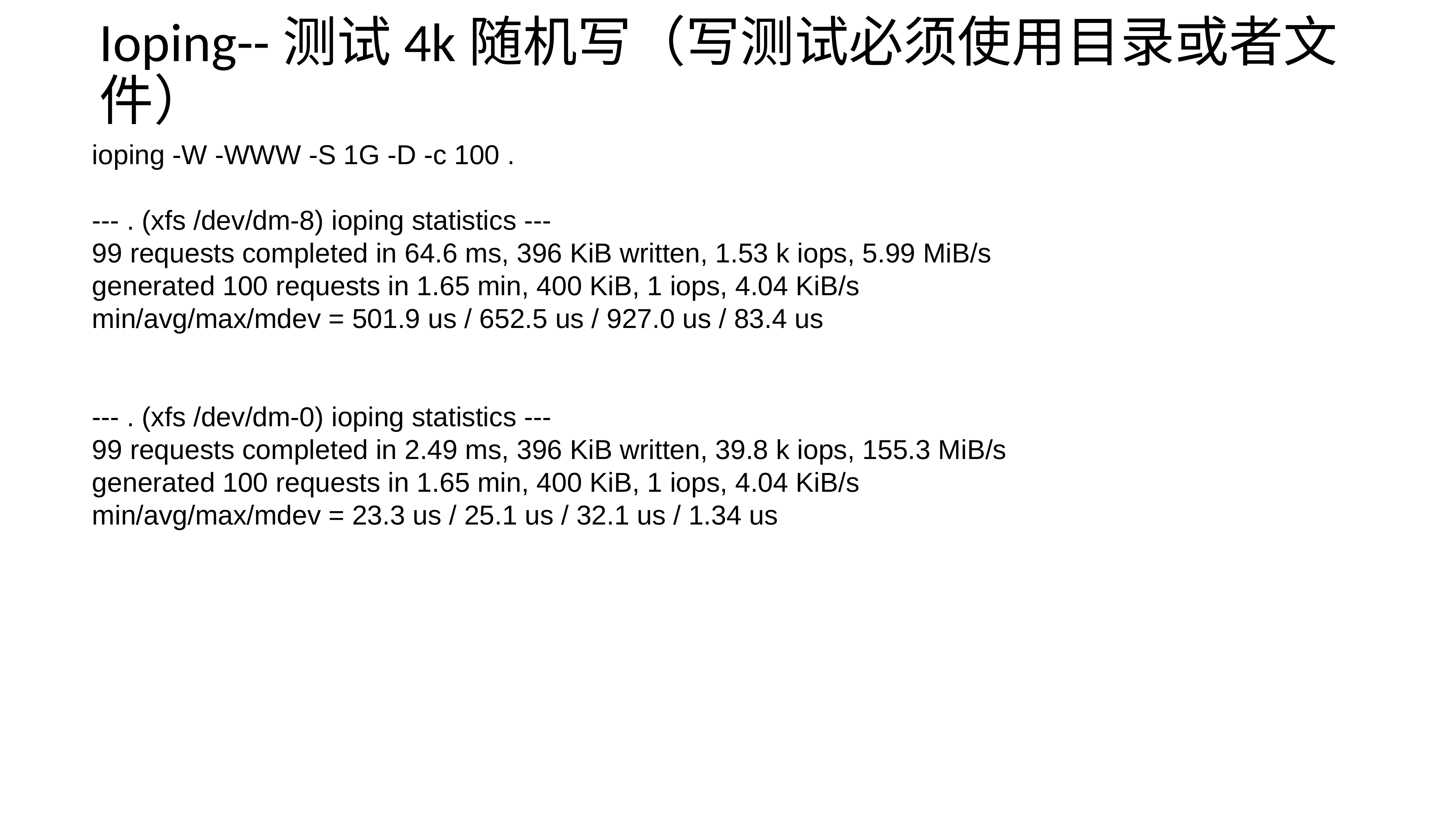

Ioping--测试4k随机写（写测试必须使用目录或者文件）
ioping -W -WWW -S 1G -D -c 100 .

--- . (xfs /dev/dm-8) ioping statistics ---
99 requests completed in 64.6 ms, 396 KiB written, 1.53 k iops, 5.99 MiB/s
generated 100 requests in 1.65 min, 400 KiB, 1 iops, 4.04 KiB/s
min/avg/max/mdev = 501.9 us / 652.5 us / 927.0 us / 83.4 us

--- . (xfs /dev/dm-0) ioping statistics ---
99 requests completed in 2.49 ms, 396 KiB written, 39.8 k iops, 155.3 MiB/s
generated 100 requests in 1.65 min, 400 KiB, 1 iops, 4.04 KiB/s
min/avg/max/mdev = 23.3 us / 25.1 us / 32.1 us / 1.34 us